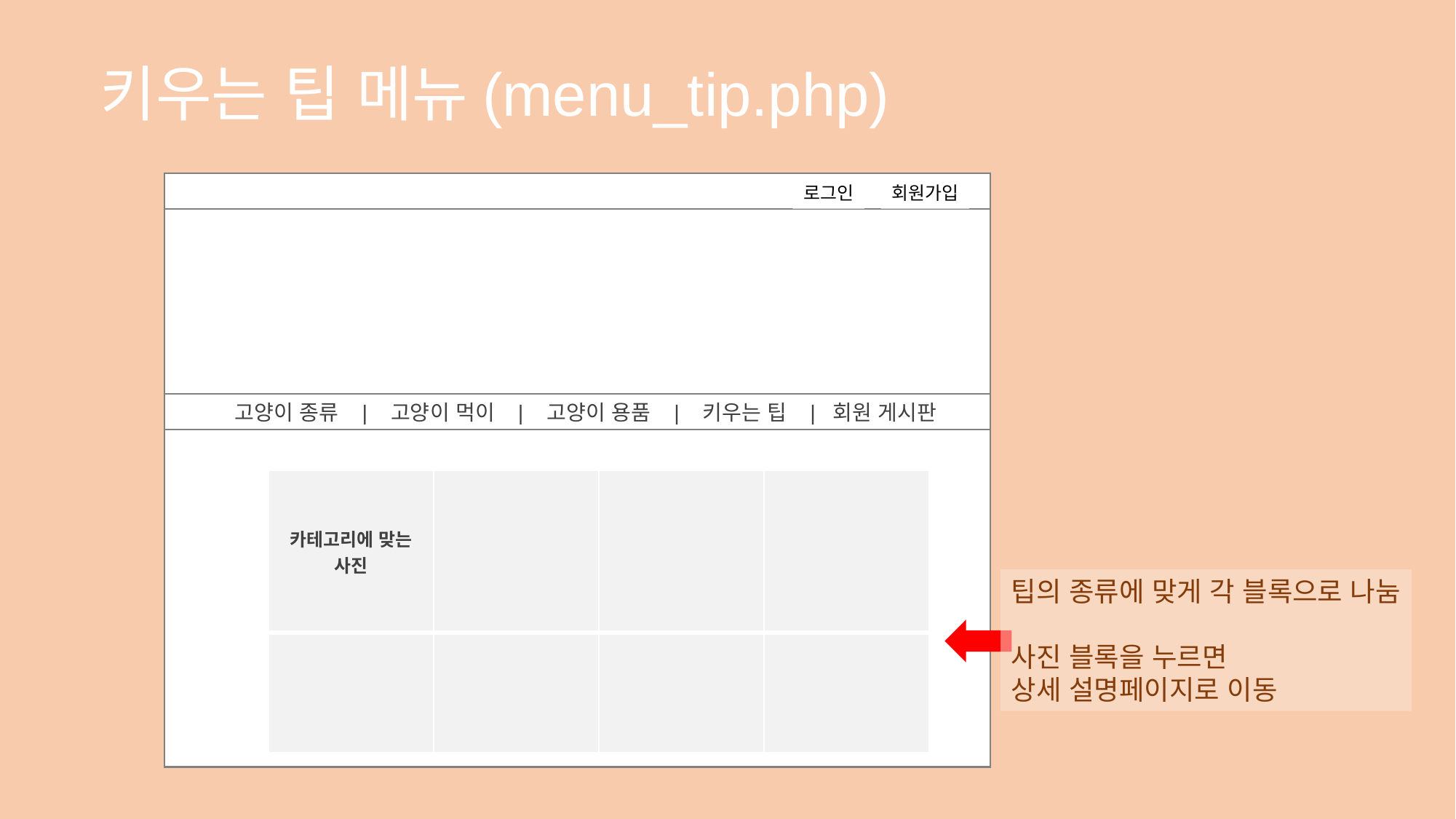

# 키우는 팁 메뉴(menu_tip.php)

로그인
회원가입
  고양이 종류   |   고양이 먹이   |   고양이 용품   |   키우는 팁   |  회원 게시판
| 카테고리에 맞는 사진 |  |  |  |
| --- | --- | --- | --- |
|  |  |  |  |
팁의 종류에 맞게 각 블록으로 나눔

사진 블록을 누르면
상세 설명페이지로 이동